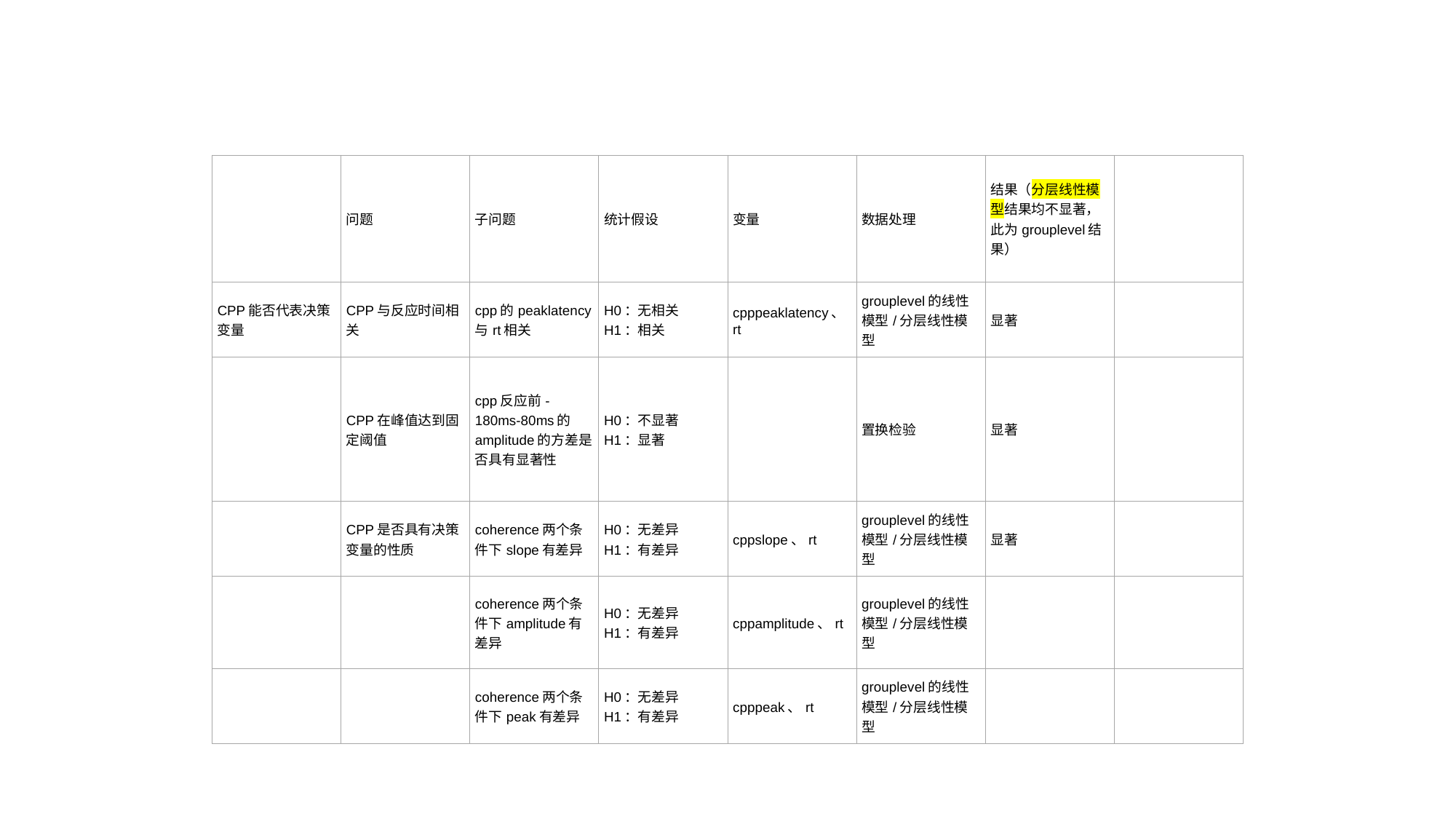

|  | 问题 | 子问题 | 统计假设 | 变量 | 数据处理 | 结果（分层线性模型结果均不显著，此为grouplevel结果） |  |
| --- | --- | --- | --- | --- | --- | --- | --- |
| CPP能否代表决策变量 | CPP与反应时间相关 | cpp的peaklatency与rt相关 | H0：无相关 H1：相关 | cpppeaklatency、rt | grouplevel的线性模型/分层线性模型 | 显著 |  |
|  | CPP在峰值达到固定阈值 | cpp反应前-180ms-80ms的amplitude的方差是否具有显著性 | H0：不显著 H1：显著 |  | 置换检验 | 显著 |  |
|  | CPP是否具有决策变量的性质 | coherence两个条件下slope有差异 | H0：无差异 H1：有差异 | cppslope、rt | grouplevel的线性模型/分层线性模型 | 显著 |  |
|  |  | coherence两个条件下amplitude有差异 | H0：无差异 H1：有差异 | cppamplitude、rt | grouplevel的线性模型/分层线性模型 |  |  |
|  |  | coherence两个条件下peak有差异 | H0：无差异 H1：有差异 | cpppeak、rt | grouplevel的线性模型/分层线性模型 |  |  |